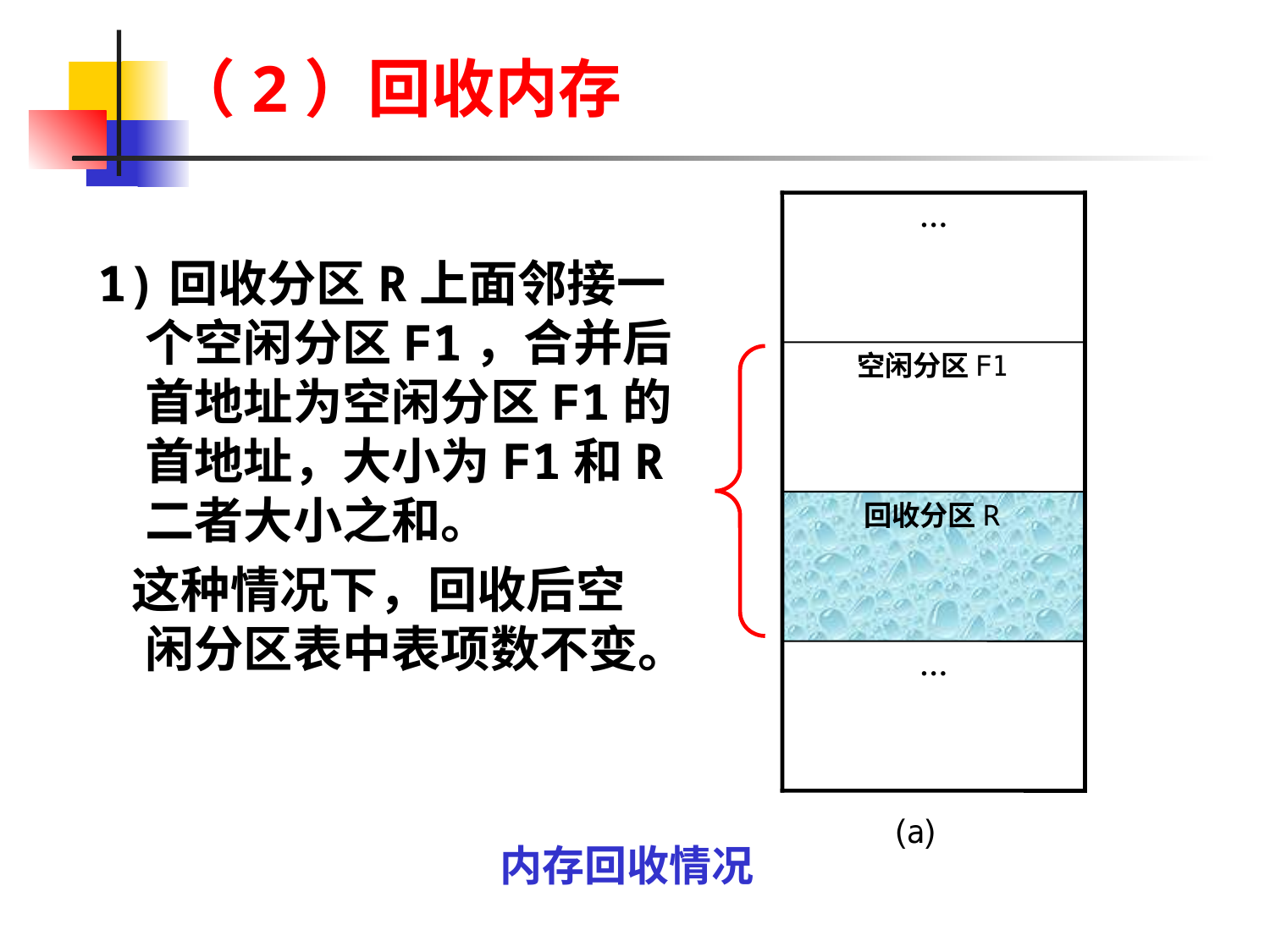

# （2）回收内存
…

空闲分区F1

回收分区R

…

(a)
1)回收分区R上面邻接一个空闲分区F1，合并后首地址为空闲分区F1的首地址，大小为F1和R二者大小之和。
  这种情况下，回收后空闲分区表中表项数不变。

内存回收情况